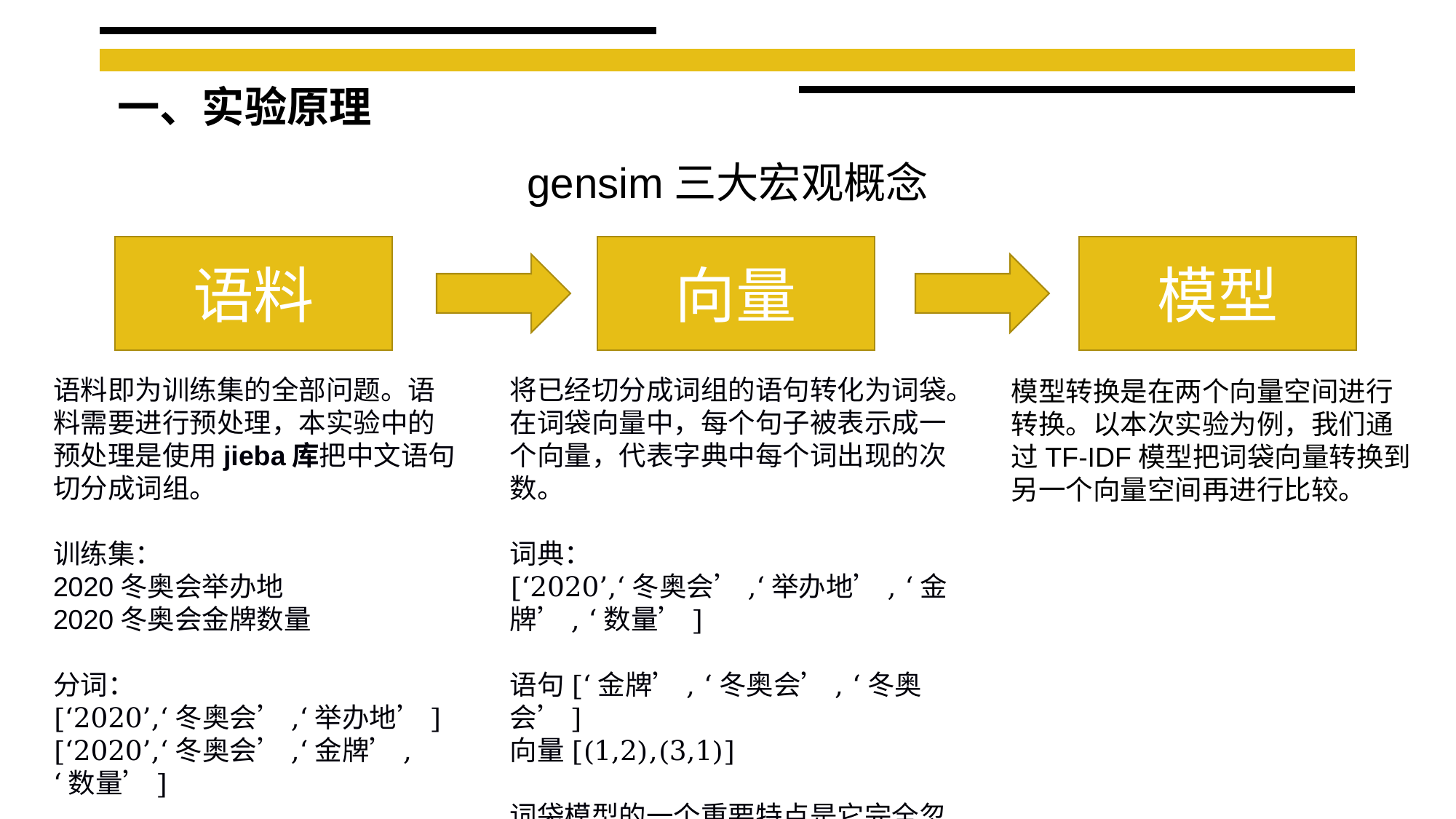

一、实验原理
gensim三大宏观概念
模型
向量
语料

语料即为训练集的全部问题。语料需要进行预处理，本实验中的预处理是使用jieba库把中文语句切分成词组。

训练集：
2020冬奥会举办地
2020冬奥会金牌数量

分词：
[‘2020’,‘冬奥会’,‘举办地’]
[‘2020’,‘冬奥会’,‘金牌’, ‘数量’]
将已经切分成词组的语句转化为词袋。在词袋向量中，每个句子被表示成一个向量，代表字典中每个词出现的次数。

词典：
[‘2020’,‘冬奥会’,‘举办地’, ‘金牌’, ‘数量’]

语句[‘金牌’, ‘冬奥会’, ‘冬奥会’]
向量[(1,2),(3,1)]

词袋模型的一个重要特点是它完全忽略了单词在句子中出现的顺序
模型转换是在两个向量空间进行转换。以本次实验为例，我们通过TF-IDF模型把词袋向量转换到另一个向量空间再进行比较。